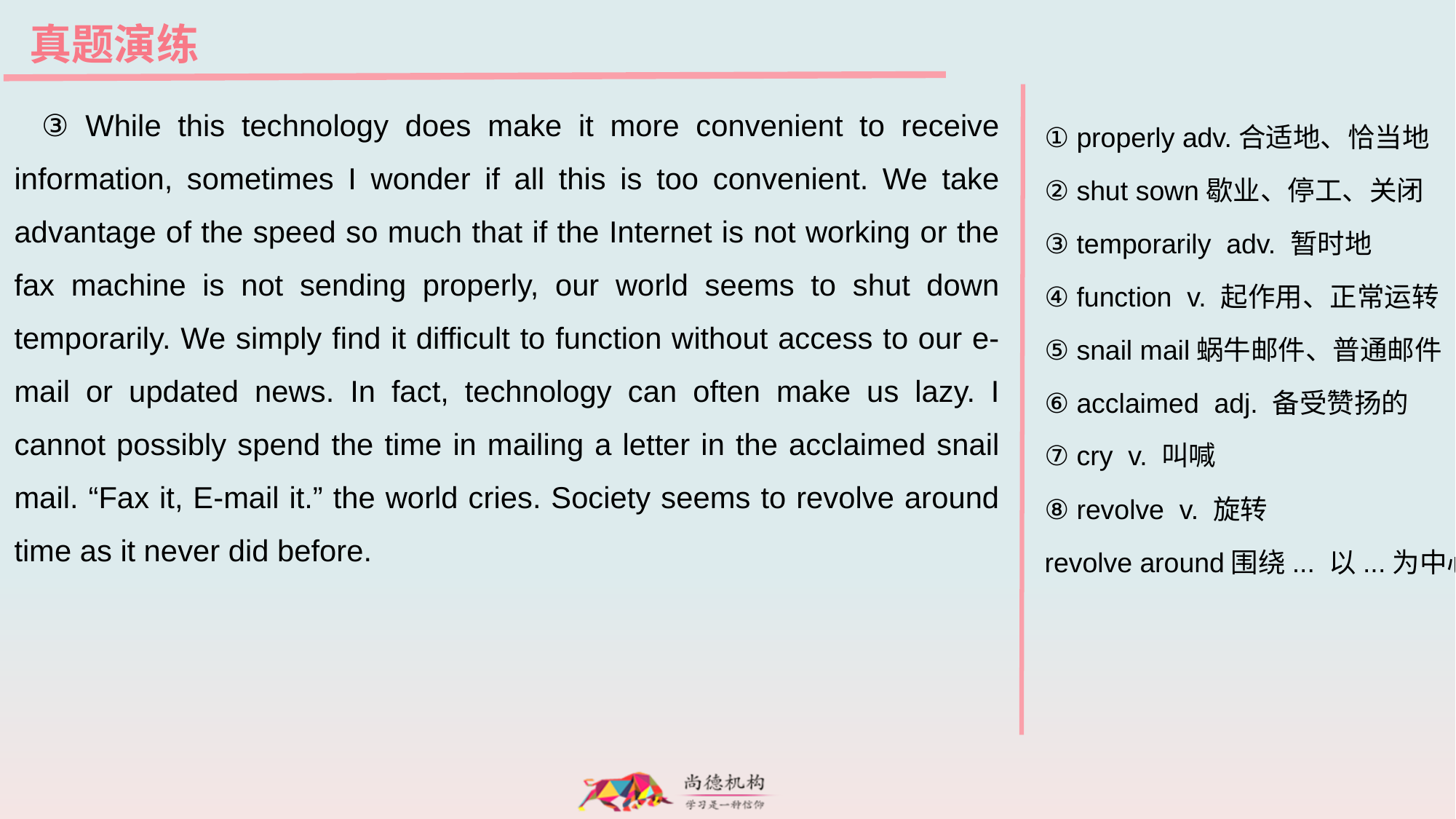

真题演练
③ While this technology does make it more convenient to receive information, sometimes I wonder if all this is too convenient. We take advantage of the speed so much that if the Internet is not working or the fax machine is not sending properly, our world seems to shut down temporarily. We simply find it difficult to function without access to our e-mail or updated news. In fact, technology can often make us lazy. I cannot possibly spend the time in mailing a letter in the acclaimed snail mail. “Fax it, E-mail it.” the world cries. Society seems to revolve around time as it never did before.

① properly adv.合适地、恰当地
② shut sown歇业、停工、关闭
③ temporarily  adv. 暂时地
④ function  v. 起作用、正常运转
⑤ snail mail蜗牛邮件、普通邮件
⑥ acclaimed  adj. 备受赞扬的
⑦ cry  v. 叫喊
⑧ revolve  v. 旋转
revolve around围绕... 以...为中心